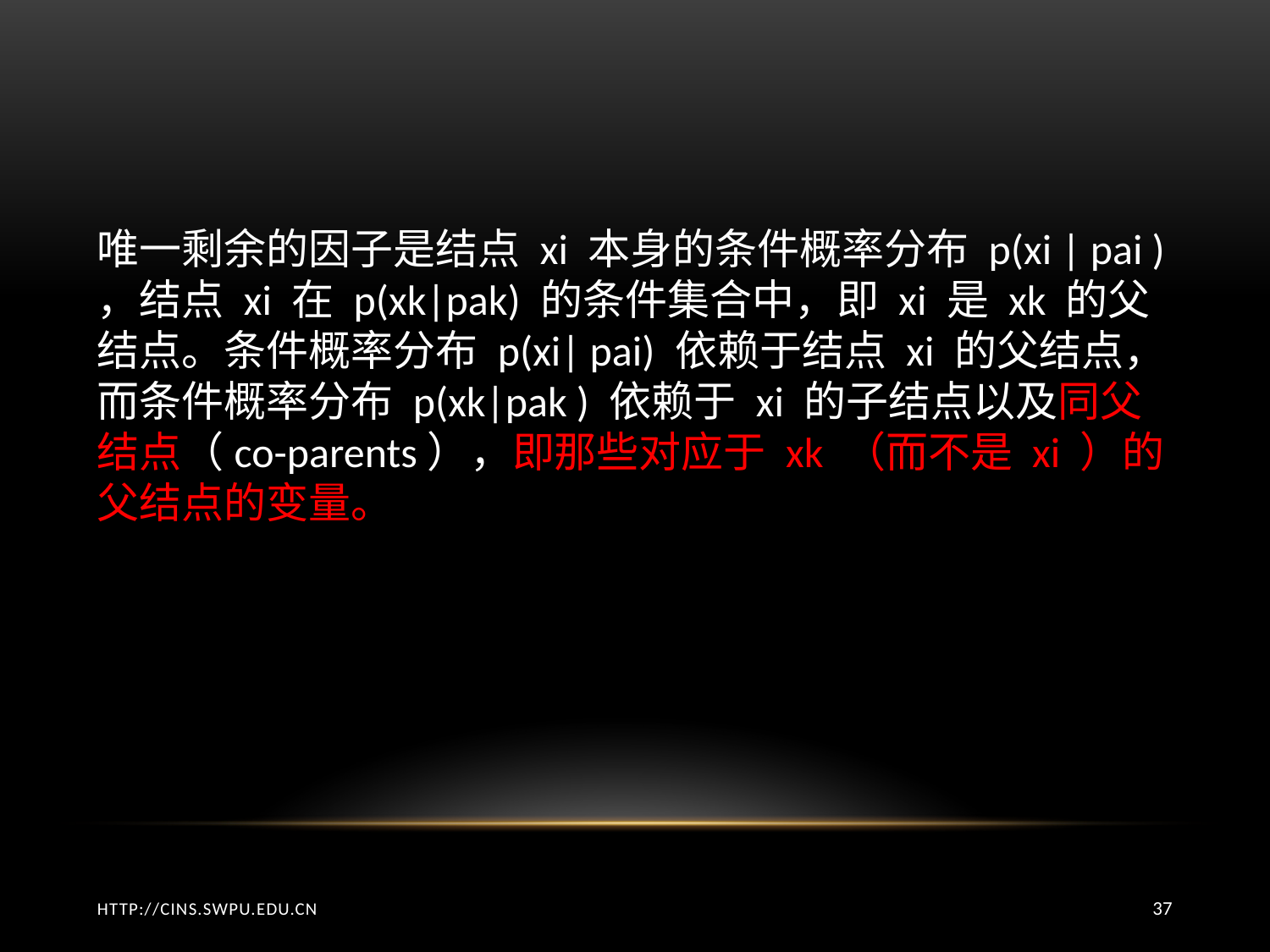

唯⼀剩余的因⼦是结点 xi 本⾝的条件概率分布 p(xi | pai ) ，结点 xi 在 p(xk|pak) 的条件集合中，即 xi 是 xk 的⽗结点。条件概率分布 p(xi| pai) 依赖于结点 xi 的⽗结点，⽽条件概率分布 p(xk|pak ) 依赖于 xi 的⼦结点以及同⽗结点（co-parents），即那些对应于 xk （⽽不是 xi ）的⽗结点的变量。
http://cins.swpu.edu.cn
37